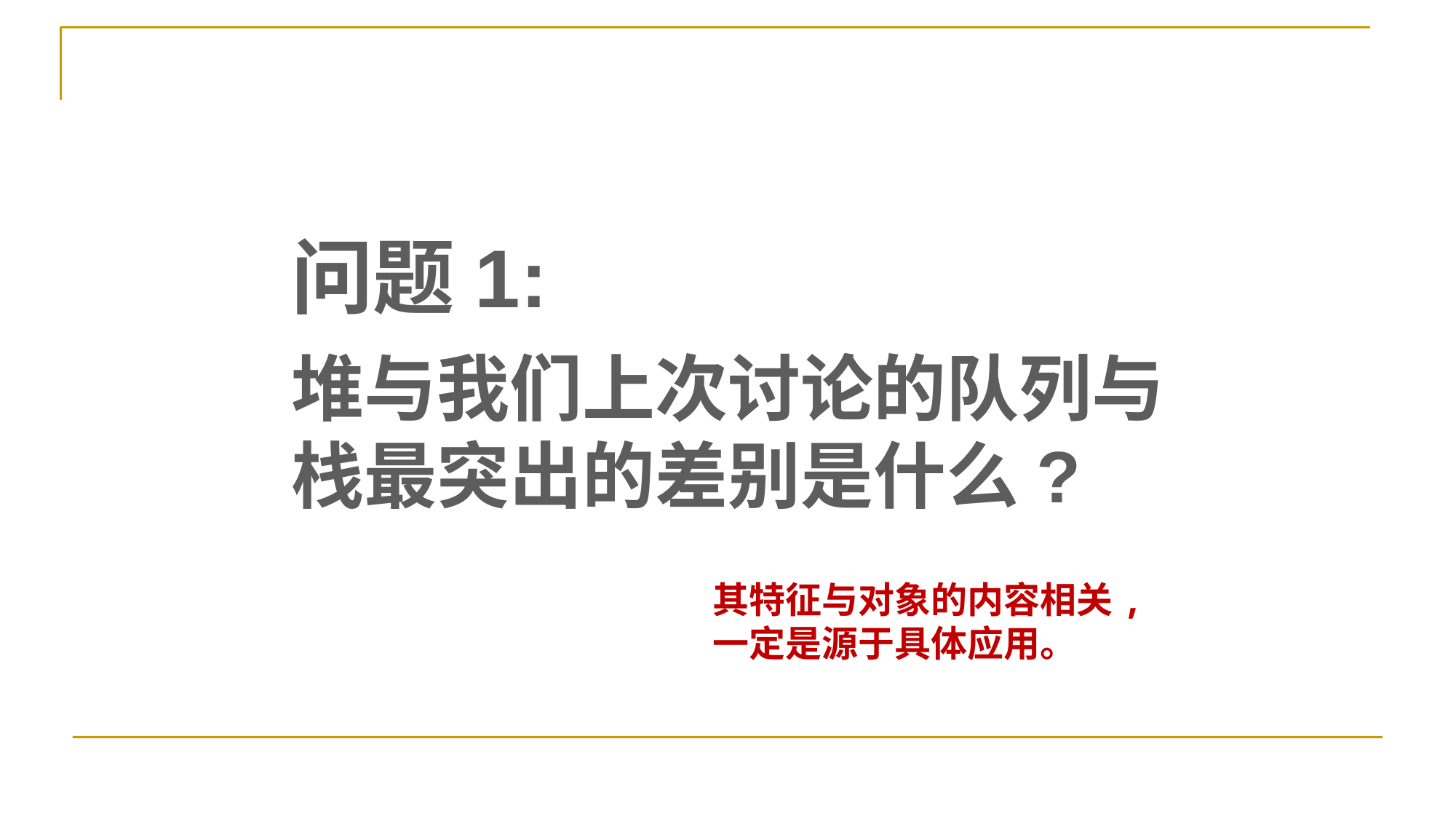

问题1:
堆与我们上次讨论的队列与栈最突出的差别是什么?
其特征与对象的内容相关, 一定是源于具体应用。